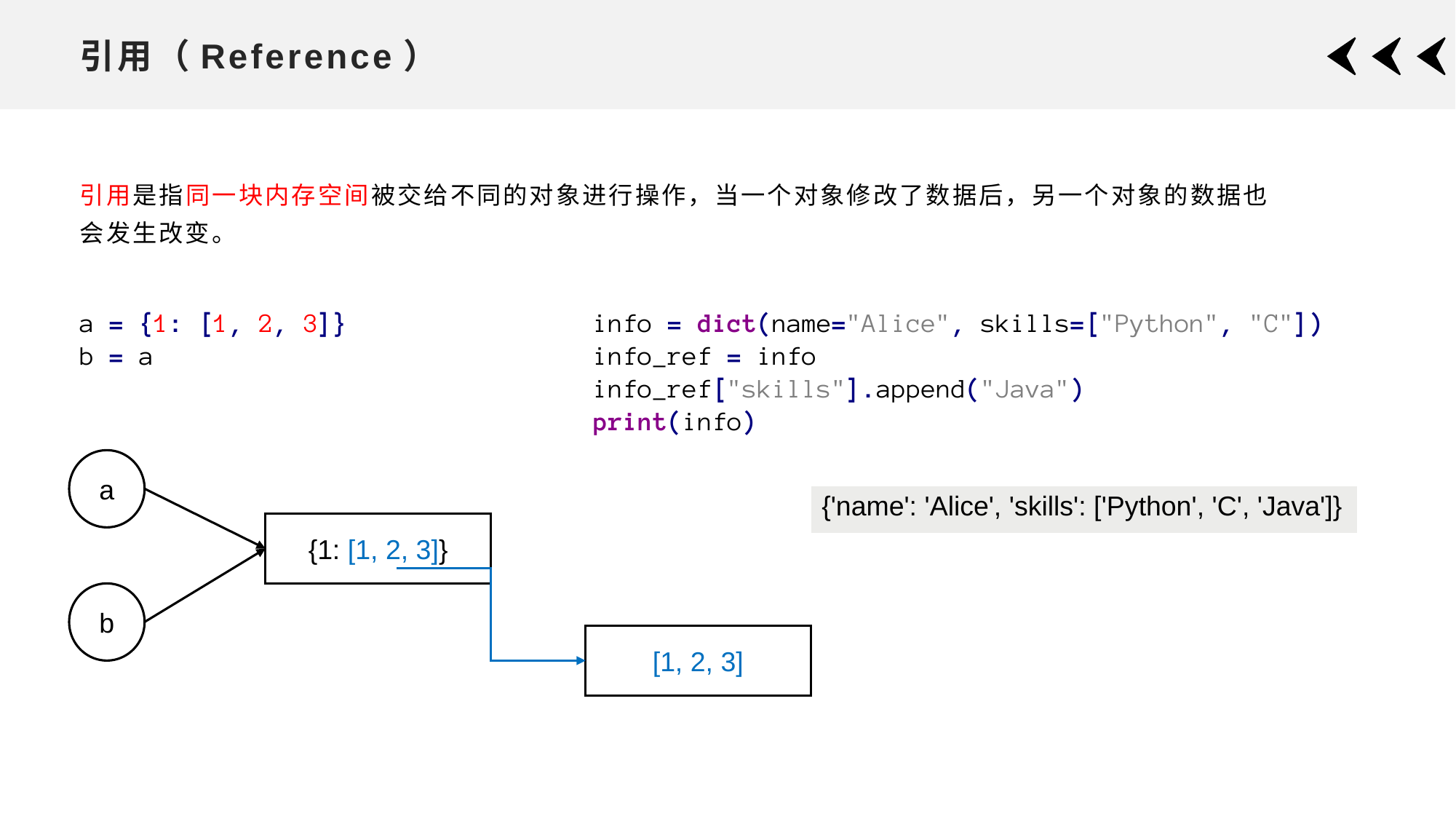

# 引用（Reference）
引用是指同一块内存空间被交给不同的对象进行操作，当一个对象修改了数据后，另一个对象的数据也会发生改变。
a = {1: [1, 2, 3]}
b = a
info = dict(name="Alice", skills=["Python", "C"])
info_ref = info
info_ref["skills"].append("Java")
print(info)
a
| {'name': 'Alice', 'skills': ['Python', 'C', 'Java']} |
| --- |
{1: [1, 2, 3]}
b
[1, 2, 3]